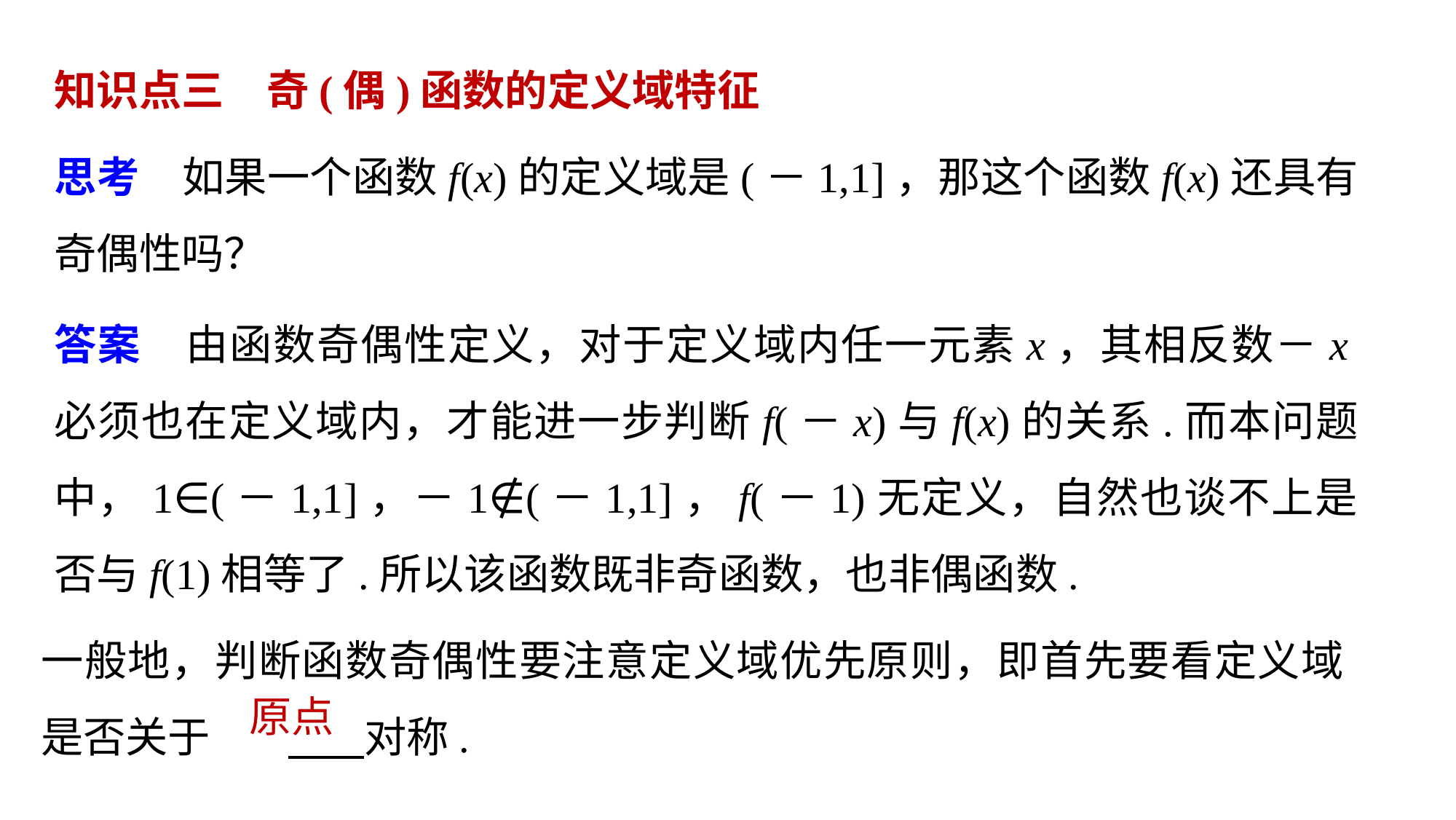

知识点三　奇(偶)函数的定义域特征
思考　如果一个函数f(x)的定义域是(－1,1]，那这个函数f(x)还具有奇偶性吗？
答案　由函数奇偶性定义，对于定义域内任一元素x，其相反数－x必须也在定义域内，才能进一步判断f(－x)与f(x)的关系.而本问题中，1∈(－1,1]，－1∉(－1,1]，f(－1)无定义，自然也谈不上是否与f(1)相等了.所以该函数既非奇函数，也非偶函数.
一般地，判断函数奇偶性要注意定义域优先原则，即首先要看定义域是否关于	        对称.
原点